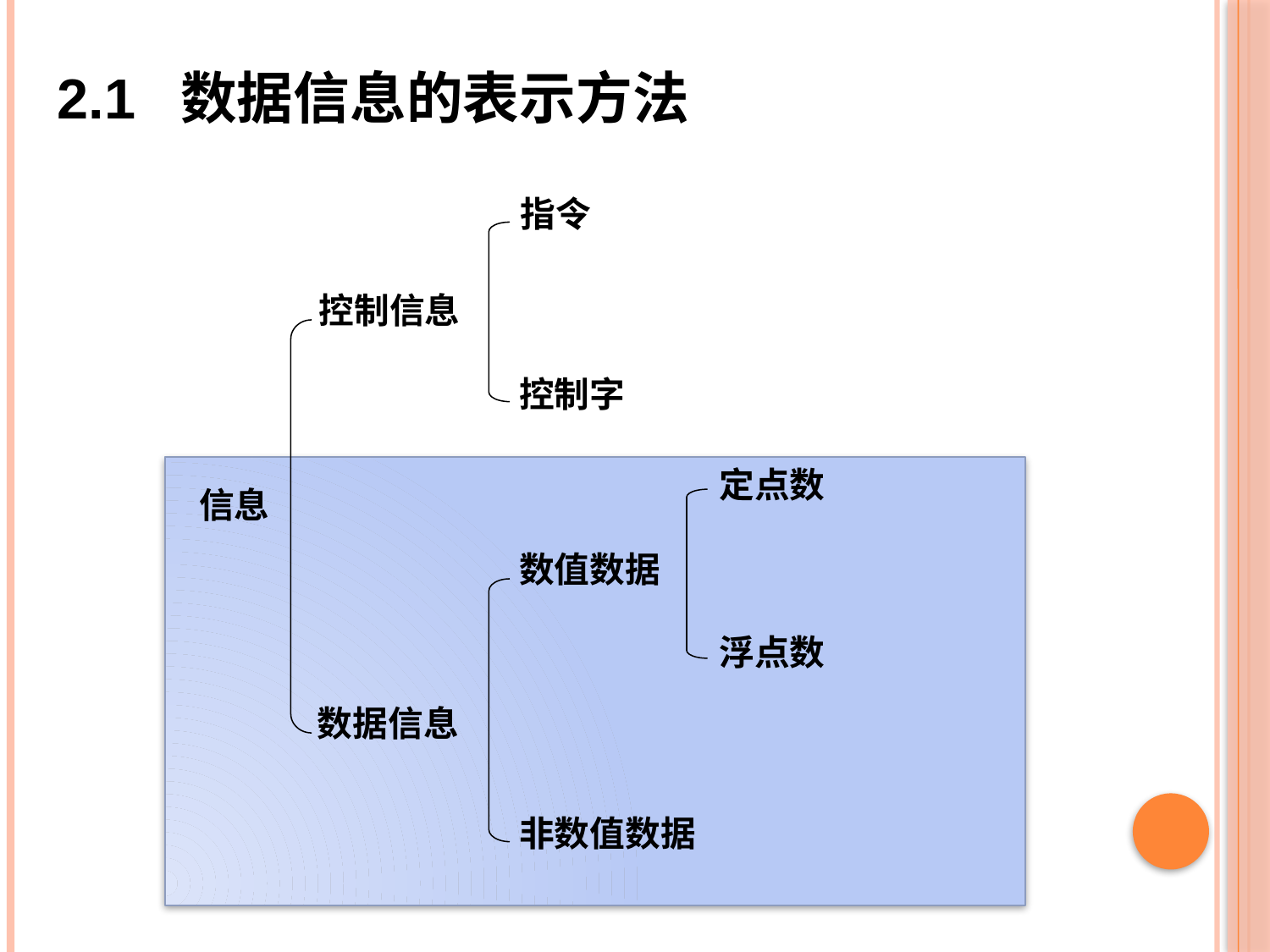

# 2.1  数据信息的表示方法
指令

控制字
控制信息

定点数

浮点数
信息
数值数据

数据信息
非数值数据